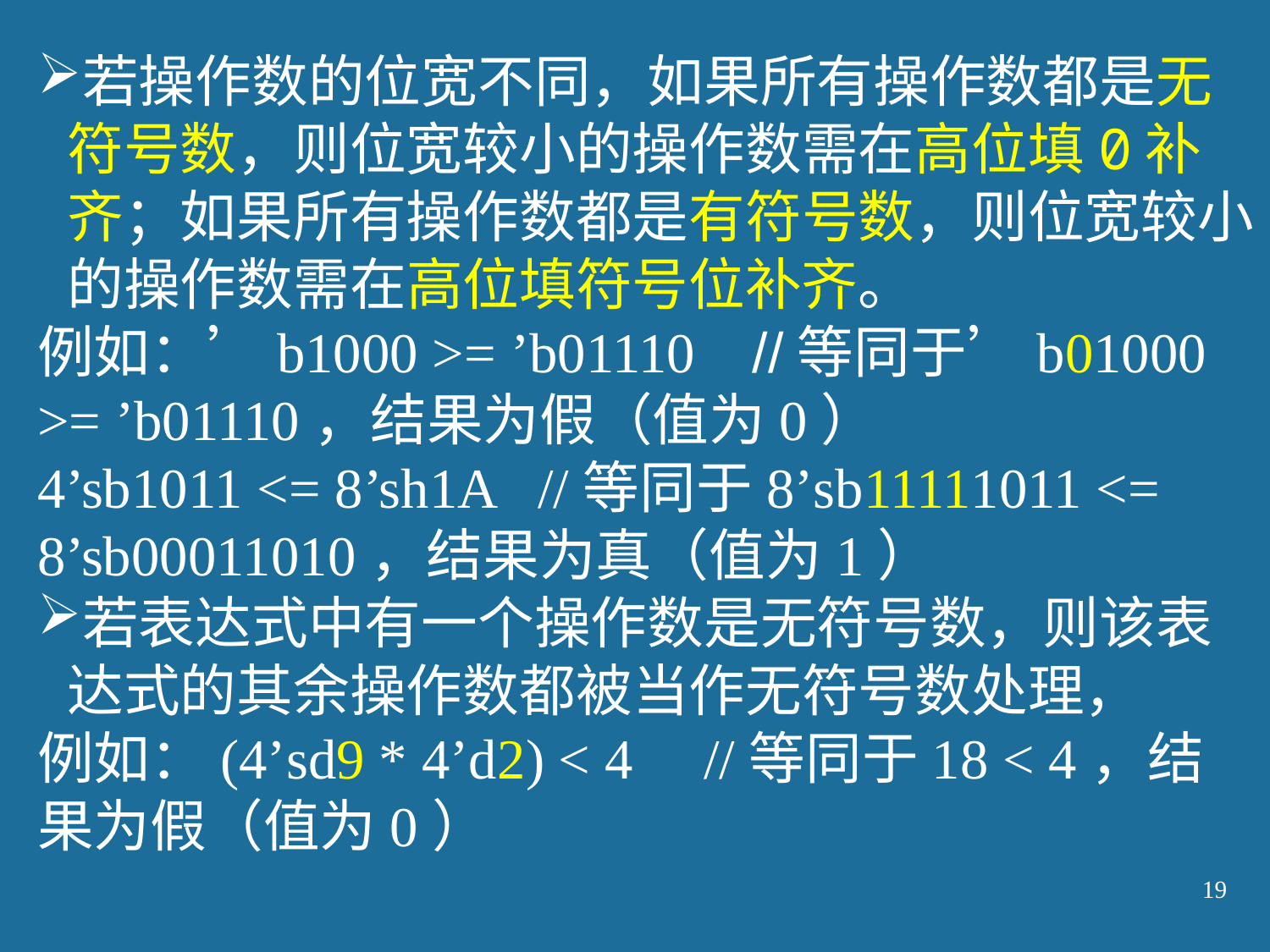

若操作数的位宽不同，如果所有操作数都是无符号数，则位宽较小的操作数需在高位填0补齐；如果所有操作数都是有符号数，则位宽较小的操作数需在高位填符号位补齐。
例如：’b1000 >= ’b01110    //等同于’b01000 >= ’b01110，结果为假（值为0）
4’sb1011 <= 8’sh1A   //等同于8’sb11111011 <= 8’sb00011010，结果为真（值为1）
若表达式中有一个操作数是无符号数，则该表达式的其余操作数都被当作无符号数处理，
例如：(4’sd9 * 4’d2) < 4     //等同于18 < 4，结果为假（值为0）
19